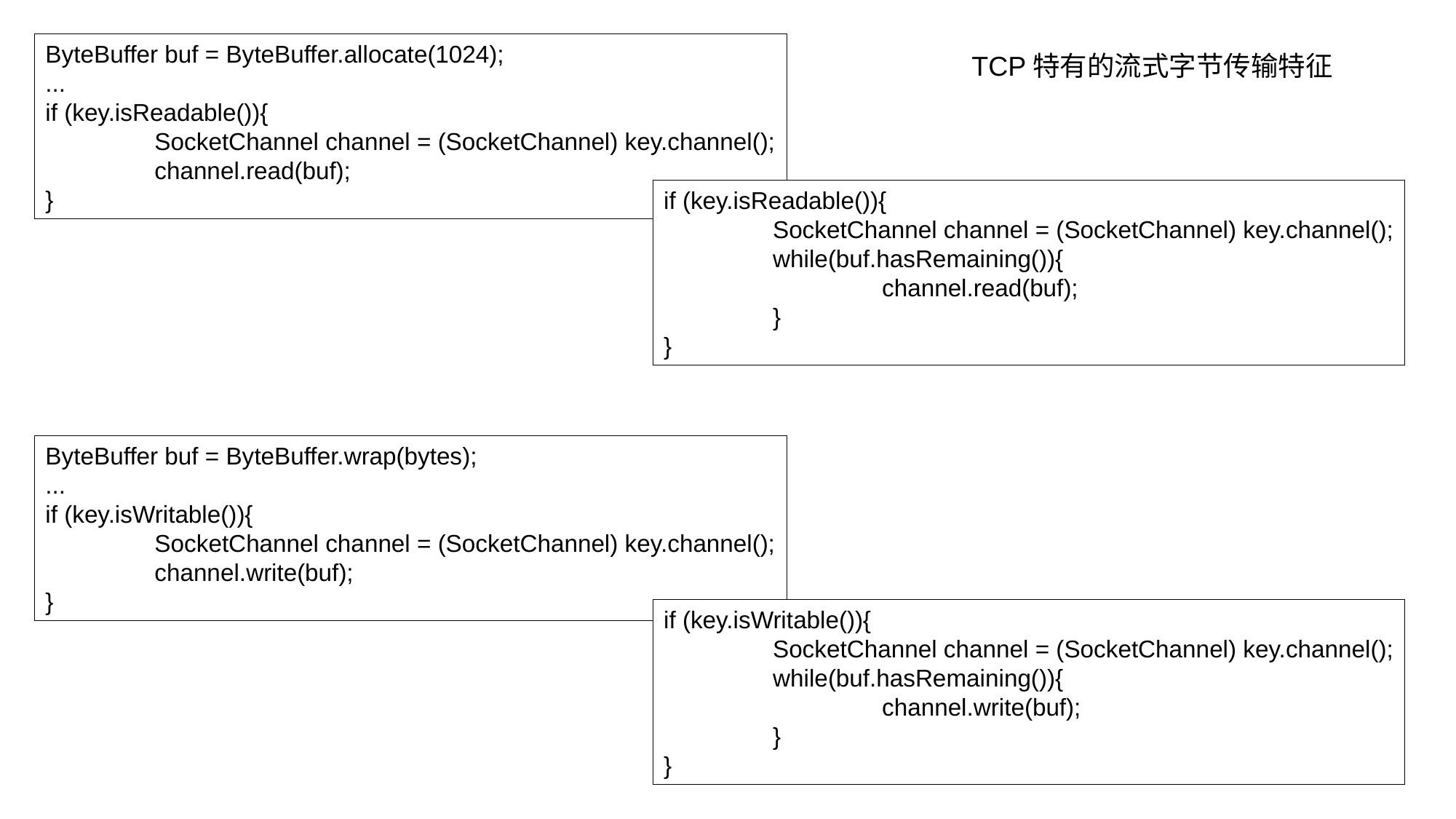

ByteBuffer buf = ByteBuffer.allocate(1024);
...
if (key.isReadable()){
	SocketChannel channel = (SocketChannel) key.channel();
	channel.read(buf);
}
TCP特有的流式字节传输特征
if (key.isReadable()){
	SocketChannel channel = (SocketChannel) key.channel();
	while(buf.hasRemaining()){
		channel.read(buf);
	}
}
ByteBuffer buf = ByteBuffer.wrap(bytes);
...
if (key.isWritable()){
	SocketChannel channel = (SocketChannel) key.channel();
	channel.write(buf);
}
if (key.isWritable()){
	SocketChannel channel = (SocketChannel) key.channel();
	while(buf.hasRemaining()){
		channel.write(buf);
	}
}